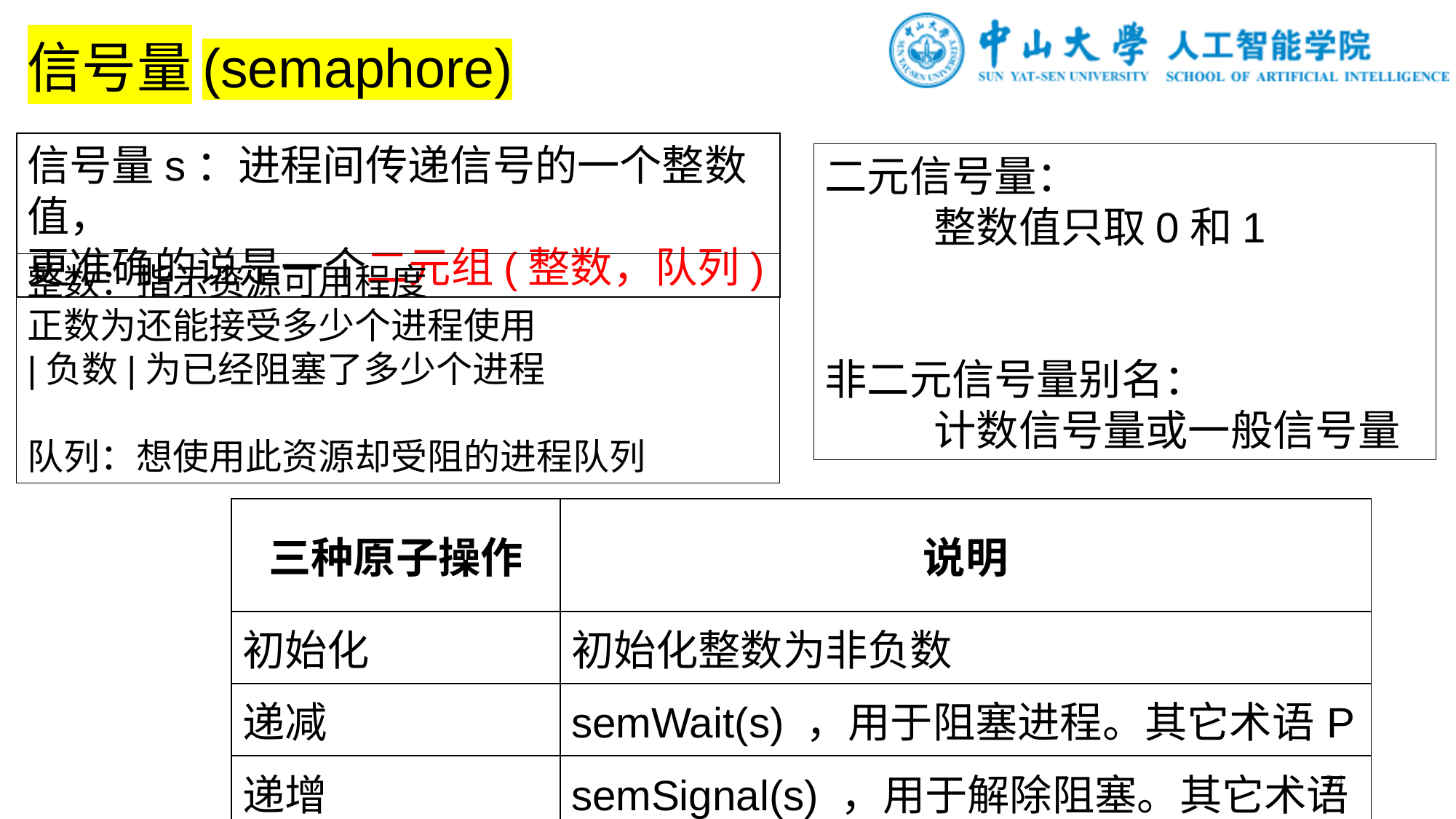

# 信号量(semaphore)
信号量s：进程间传递信号的一个整数值，
更准确的说是一个二元组(整数，队列)
二元信号量：
	整数值只取0和1

非二元信号量别名：
	计数信号量或一般信号量
整数：指示资源可用程度
正数为还能接受多少个进程使用
|负数|为已经阻塞了多少个进程

队列：想使用此资源却受阻的进程队列
| 三种原子操作 | 说明 |
| --- | --- |
| 初始化 | 初始化整数为非负数 |
| 递减 | semWait(s) ，用于阻塞进程。其它术语P |
| 递增 | semSignal(s) ，用于解除阻塞。其它术语V |
34